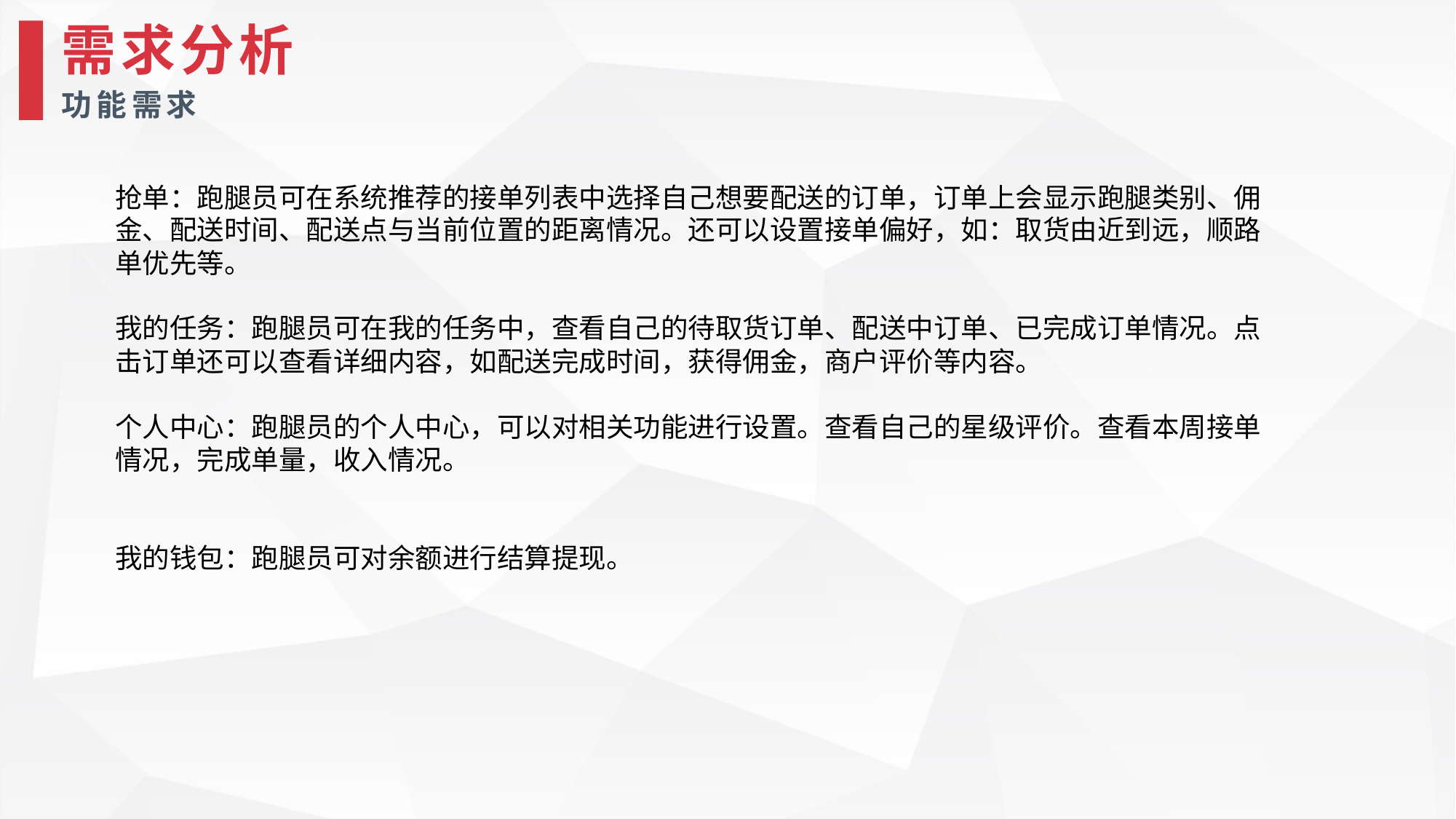

需求分析

功能需求
抢单：跑腿员可在系统推荐的接单列表中选择自己想要配送的订单，订单上会显示跑腿类别、佣金、配送时间、配送点与当前位置的距离情况。还可以设置接单偏好，如：取货由近到远，顺路单优先等。

我的任务：跑腿员可在我的任务中，查看自己的待取货订单、配送中订单、已完成订单情况。点击订单还可以查看详细内容，如配送完成时间，获得佣金，商户评价等内容。

个人中心：跑腿员的个人中心，可以对相关功能进行设置。查看自己的星级评价。查看本周接单情况，完成单量，收入情况。

我的钱包：跑腿员可对余额进行结算提现。